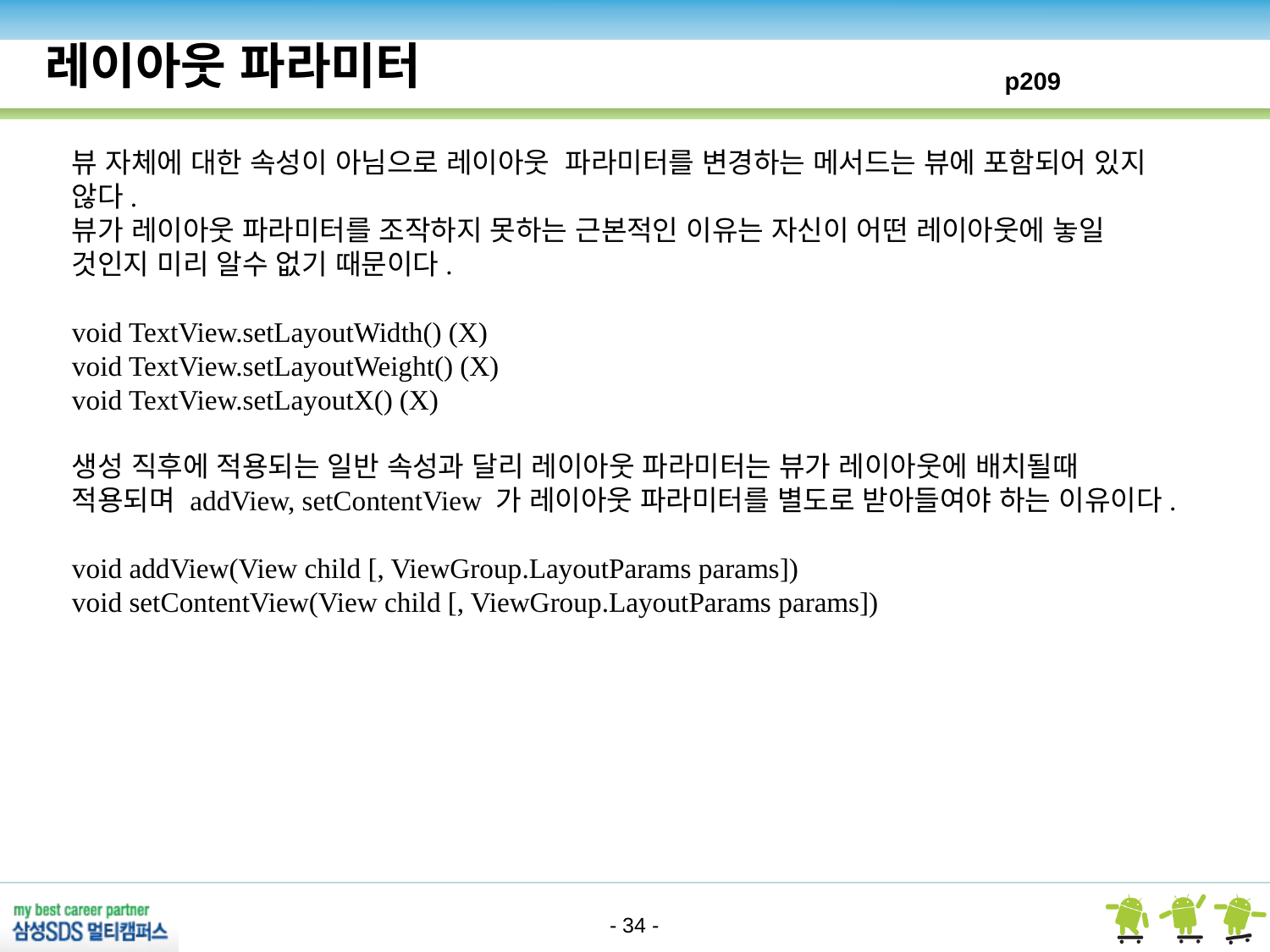

레이아웃 파라미터
p209
뷰 자체에 대한 속성이 아님으로 레이아웃  파라미터를 변경하는 메서드는 뷰에 포함되어 있지 않다.
뷰가 레이아웃 파라미터를 조작하지 못하는 근본적인 이유는 자신이 어떤 레이아웃에 놓일 것인지 미리 알수 없기 때문이다.

void TextView.setLayoutWidth() (X)
void TextView.setLayoutWeight() (X)
void TextView.setLayoutX() (X)

생성 직후에 적용되는 일반 속성과 달리 레이아웃 파라미터는 뷰가 레이아웃에 배치될때 적용되며 addView, setContentView 가 레이아웃 파라미터를 별도로 받아들여야 하는 이유이다.

void addView(View child [, ViewGroup.LayoutParams params])
void setContentView(View child [, ViewGroup.LayoutParams params])

- 34 -